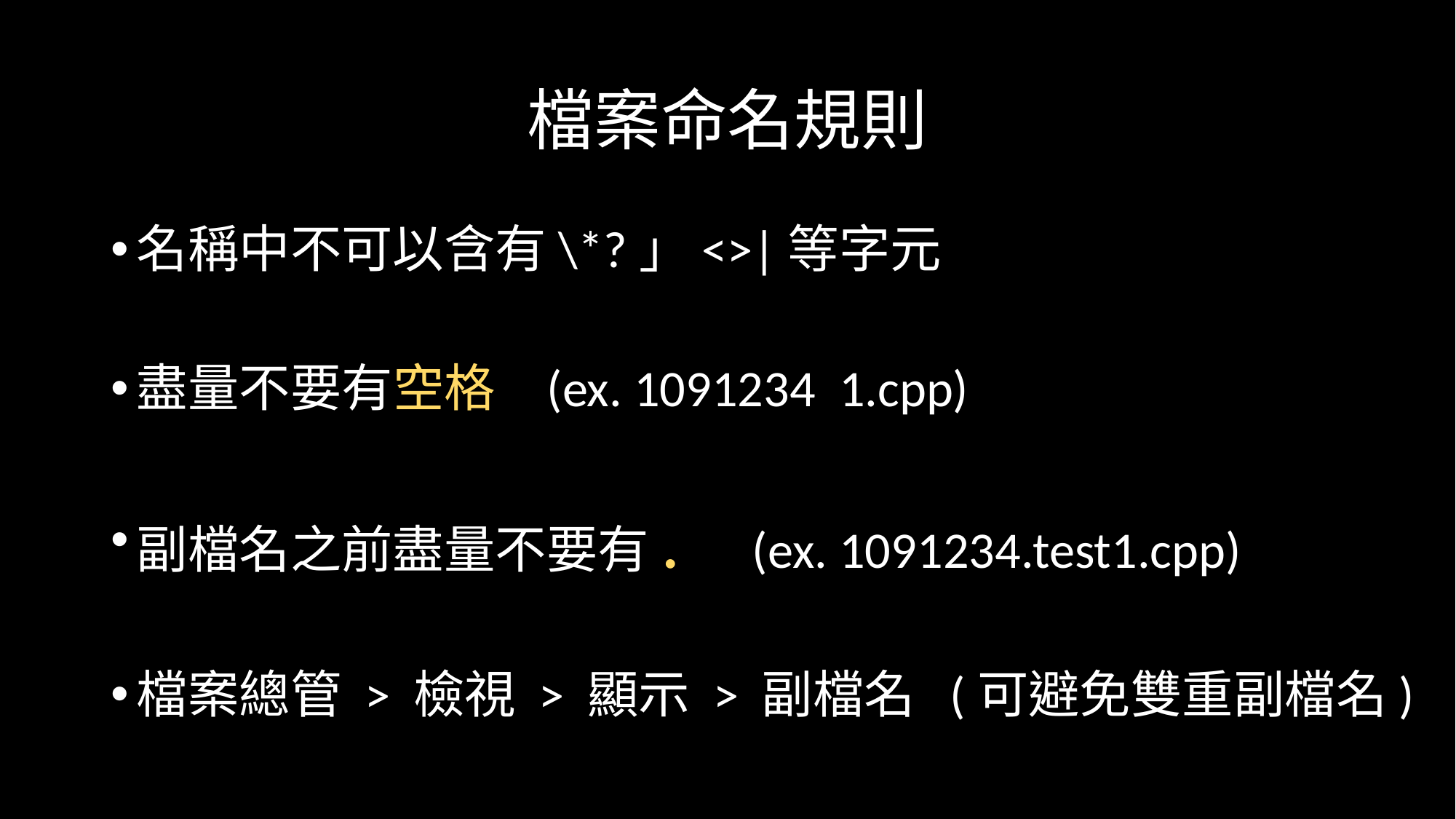

# 檔案命名規則
名稱中不可以含有\*?」<>|等字元

盡量不要有空格		(ex. 1091234  1.cpp)

副檔名之前盡量不要有. 	(ex. 1091234.test1.cpp)

檔案總管 > 檢視 > 顯示 > 副檔名  (可避免雙重副檔名)